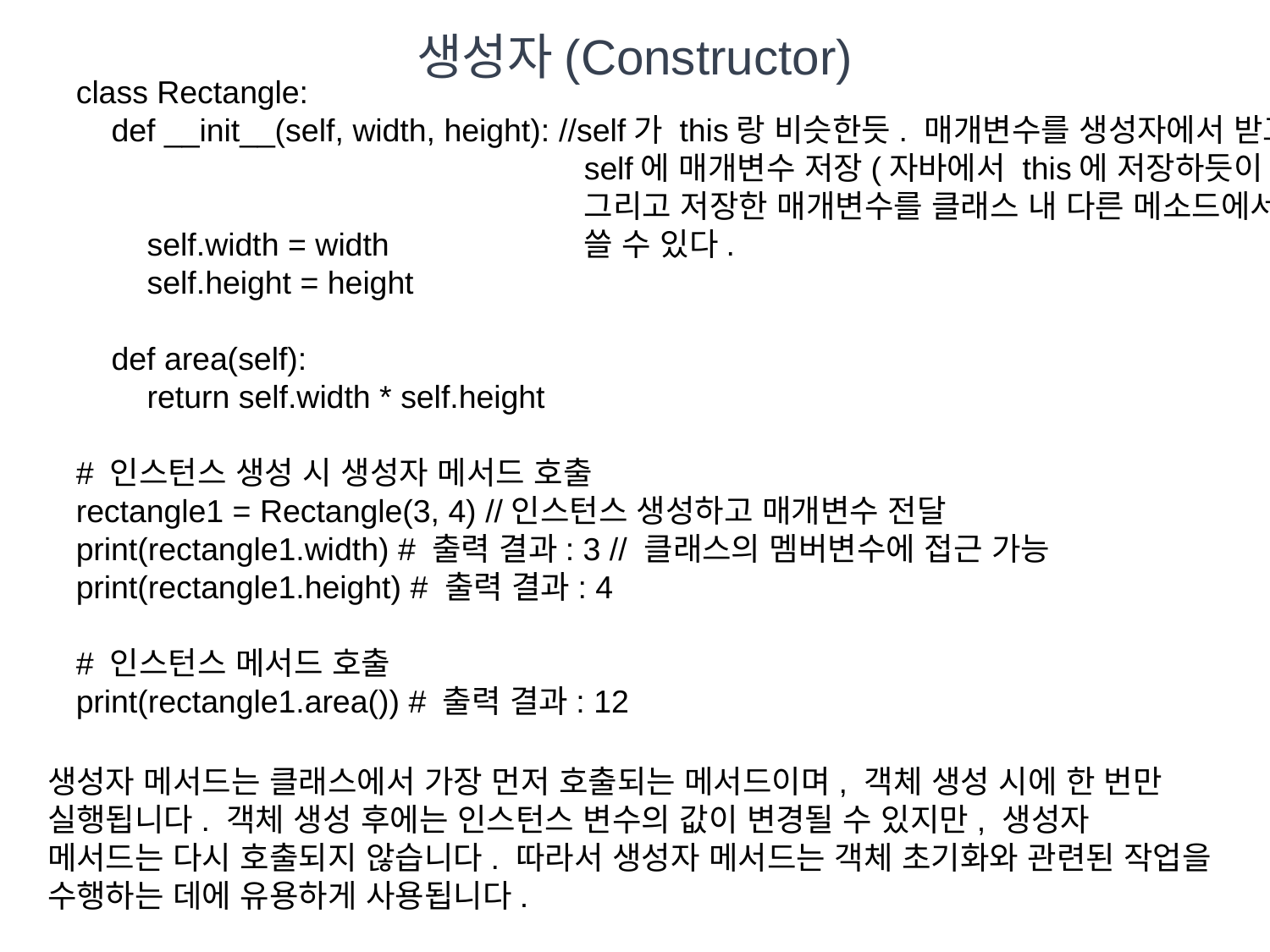

# 생성자(Constructor)
class Rectangle:
    def __init__(self, width, height): //self가 this랑 비슷한듯. 매개변수를 생성자에서 받고
				self에 매개변수 저장(자바에서 this에 저장하듯이).					그리고 저장한 매개변수를 클래스 내 다른 메소드에서
        self.width = width		쓸 수 있다.
        self.height = height

    def area(self):
        return self.width * self.height

# 인스턴스 생성 시 생성자 메서드 호출
rectangle1 = Rectangle(3, 4) //인스턴스 생성하고 매개변수 전달
print(rectangle1.width) # 출력 결과: 3 // 클래스의 멤버변수에 접근 가능
print(rectangle1.height) # 출력 결과: 4

# 인스턴스 메서드 호출
print(rectangle1.area()) # 출력 결과: 12
생성자 메서드는 클래스에서 가장 먼저 호출되는 메서드이며, 객체 생성 시에 한 번만 실행됩니다. 객체 생성 후에는 인스턴스 변수의 값이 변경될 수 있지만, 생성자 메서드는 다시 호출되지 않습니다. 따라서 생성자 메서드는 객체 초기화와 관련된 작업을 수행하는 데에 유용하게 사용됩니다.